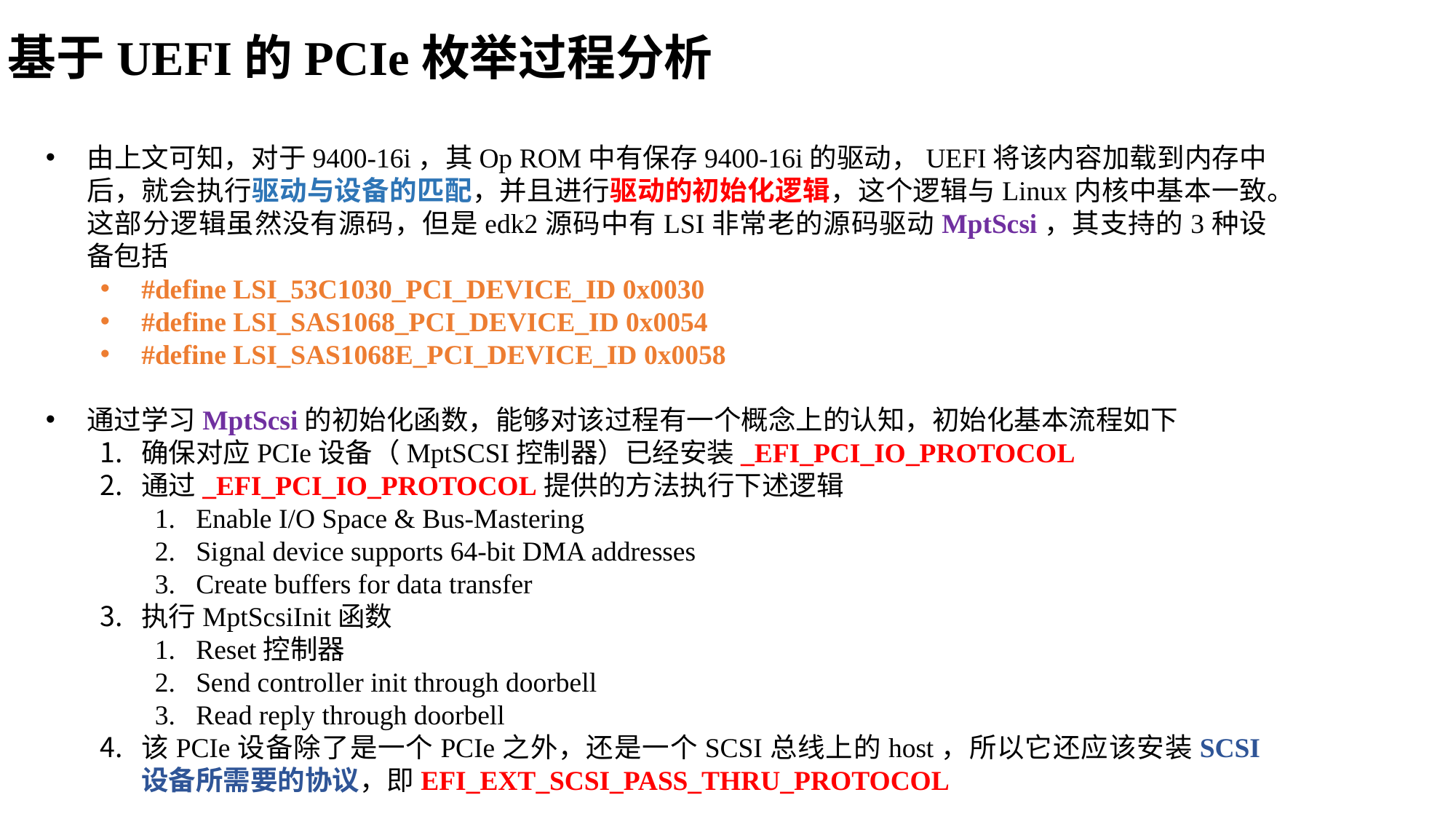

基于UEFI的PCIe枚举过程分析
由上文可知，对于9400-16i，其Op ROM中有保存9400-16i的驱动，UEFI将该内容加载到内存中后，就会执行驱动与设备的匹配，并且进行驱动的初始化逻辑，这个逻辑与Linux内核中基本一致。这部分逻辑虽然没有源码，但是edk2源码中有LSI非常老的源码驱动MptScsi，其支持的3种设备包括
#define LSI_53C1030_PCI_DEVICE_ID 0x0030
#define LSI_SAS1068_PCI_DEVICE_ID 0x0054
#define LSI_SAS1068E_PCI_DEVICE_ID 0x0058

通过学习MptScsi的初始化函数，能够对该过程有一个概念上的认知，初始化基本流程如下
确保对应PCIe设备（MptSCSI控制器）已经安装_EFI_PCI_IO_PROTOCOL
通过_EFI_PCI_IO_PROTOCOL提供的方法执行下述逻辑
Enable I/O Space & Bus-Mastering
Signal device supports 64-bit DMA addresses
Create buffers for data transfer
执行MptScsiInit函数
Reset控制器
Send controller init through doorbell
Read reply through doorbell
该PCIe设备除了是一个PCIe之外，还是一个SCSI总线上的host，所以它还应该安装SCSI设备所需要的协议，即EFI_EXT_SCSI_PASS_THRU_PROTOCOL